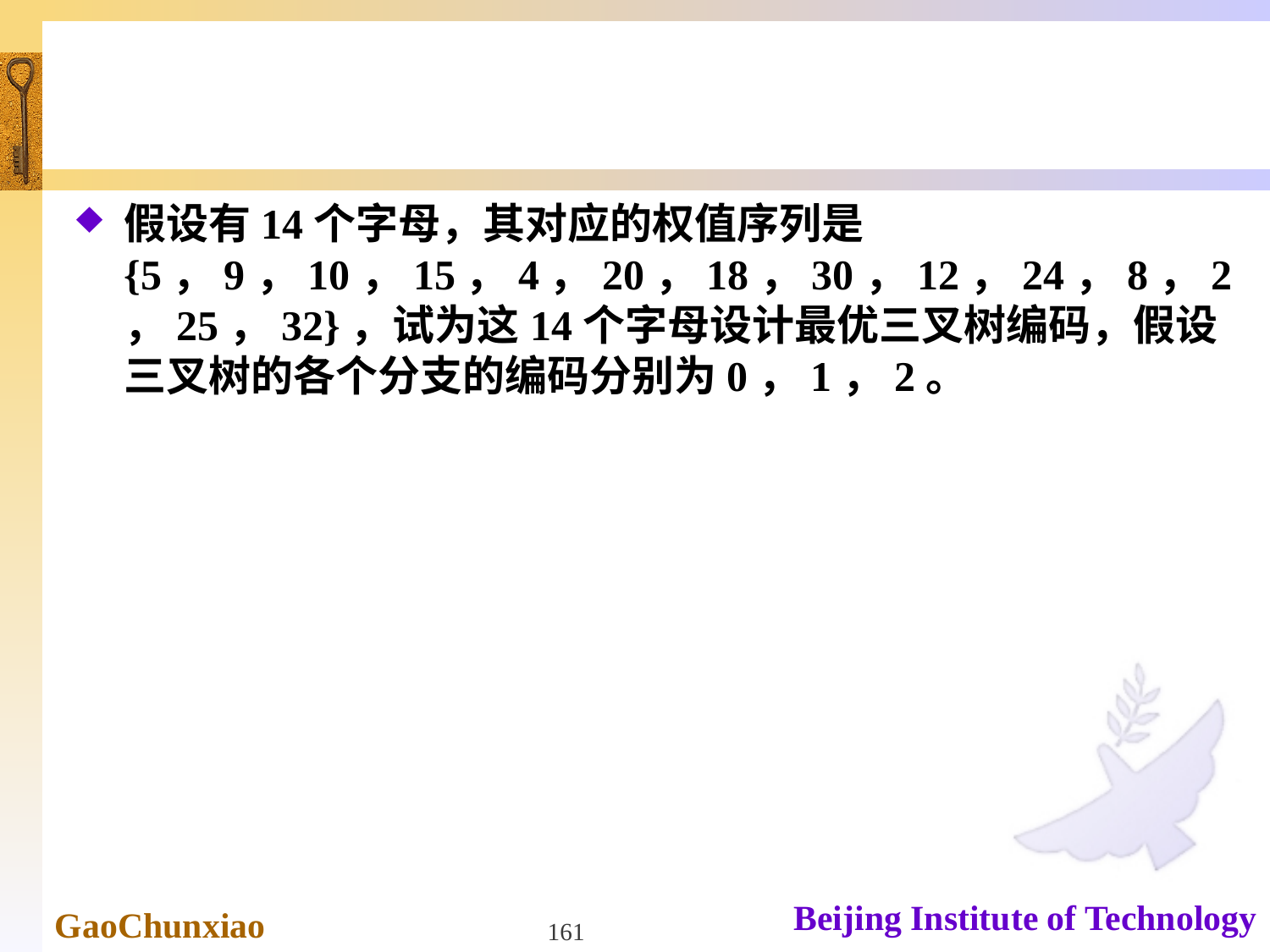

#
假设有14个字母，其对应的权值序列是{5，9，10，15，4，20，18，30，12，24，8，2，25，32}，试为这14个字母设计最优三叉树编码，假设三叉树的各个分支的编码分别为0，1，2。

161